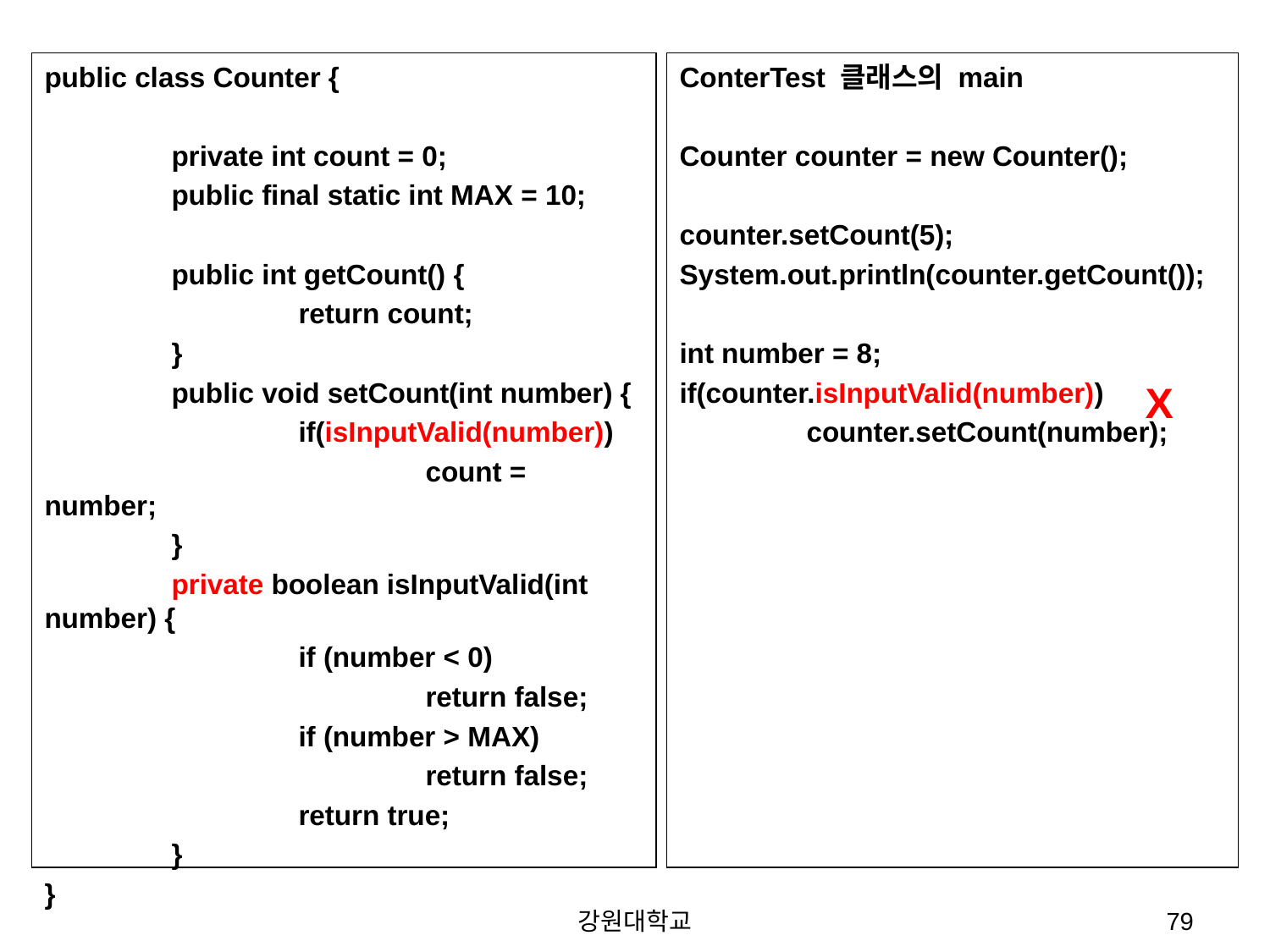

public class Counter {

	private int count = 0;
	public final static int MAX = 10;

	public int getCount() {
		return count;
	}
	public void setCount(int number) {
		if(isInputValid(number))
			count = number;
	}
	private boolean isInputValid(int number) {
		if (number < 0)
			return false;
		if (number > MAX)
			return false;
		return true;
	}
}
ConterTest 클래스의 main

Counter counter = new Counter();

counter.setCount(5);
System.out.println(counter.getCount());

int number = 8;
if(counter.isInputValid(number))
	counter.setCount(number);
X
강원대학교
79